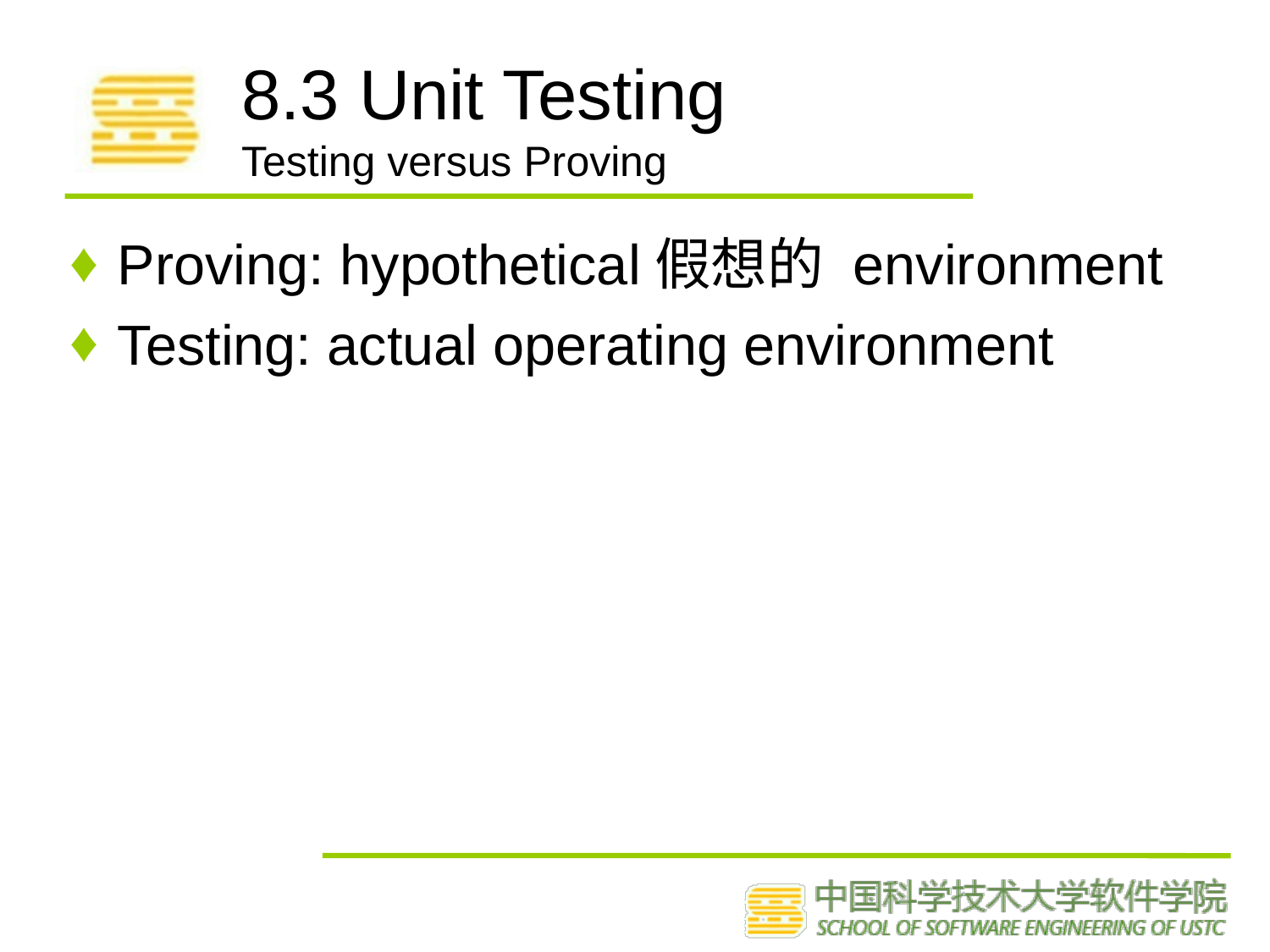

# 8.3 Unit Testing Testing versus Proving
Proving: hypothetical假想的 environment
Testing: actual operating environment